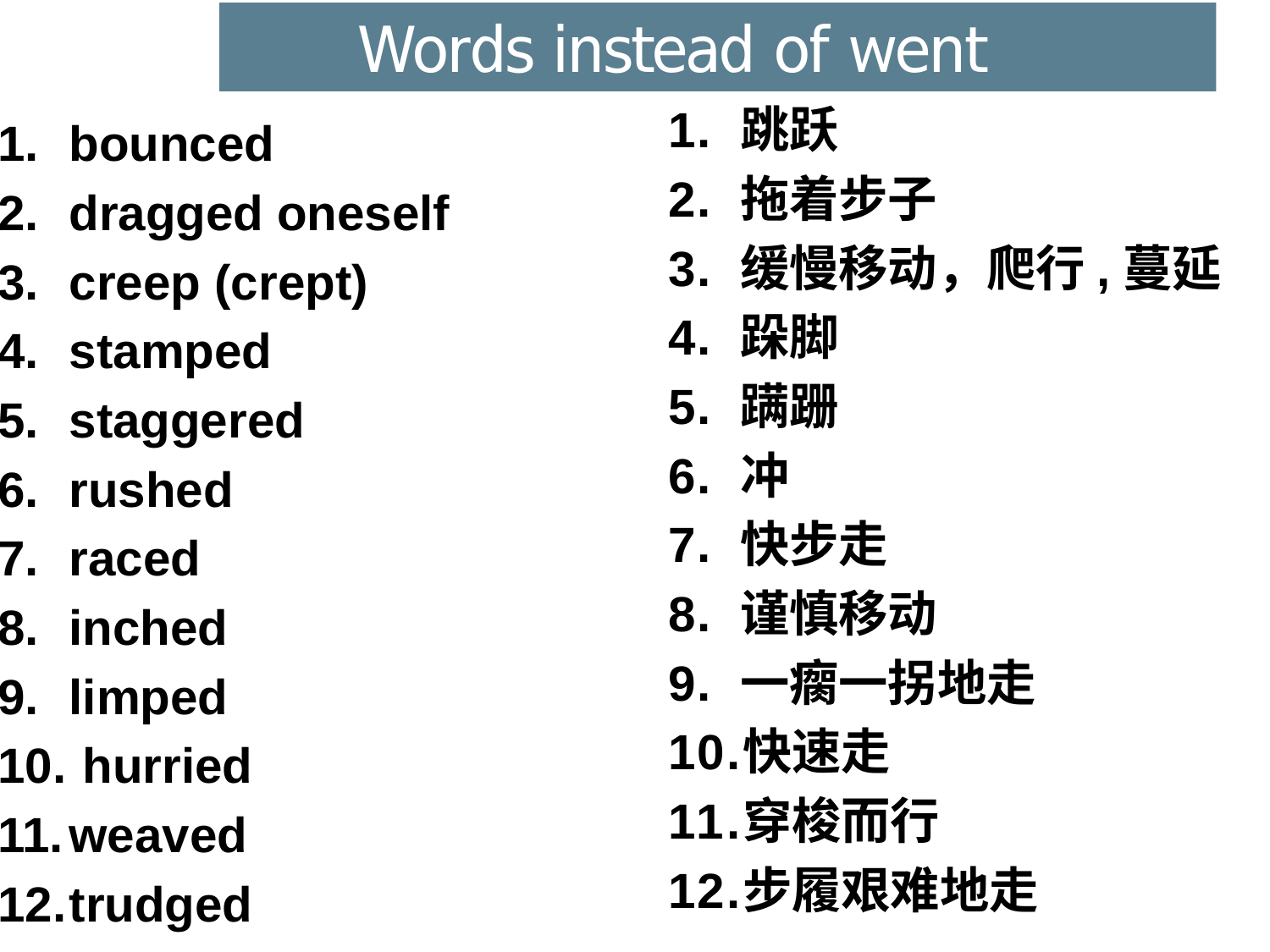

Words instead of went
跳跃
拖着步子
缓慢移动，爬行,蔓延
跺脚
蹒跚
冲
快步走
谨慎移动
一瘸一拐地走
快速走
穿梭而行
步履艰难地走

bounced
dragged oneself
creep (crept)
stamped
staggered
rushed
raced
inched
limped
 hurried
weaved
trudged